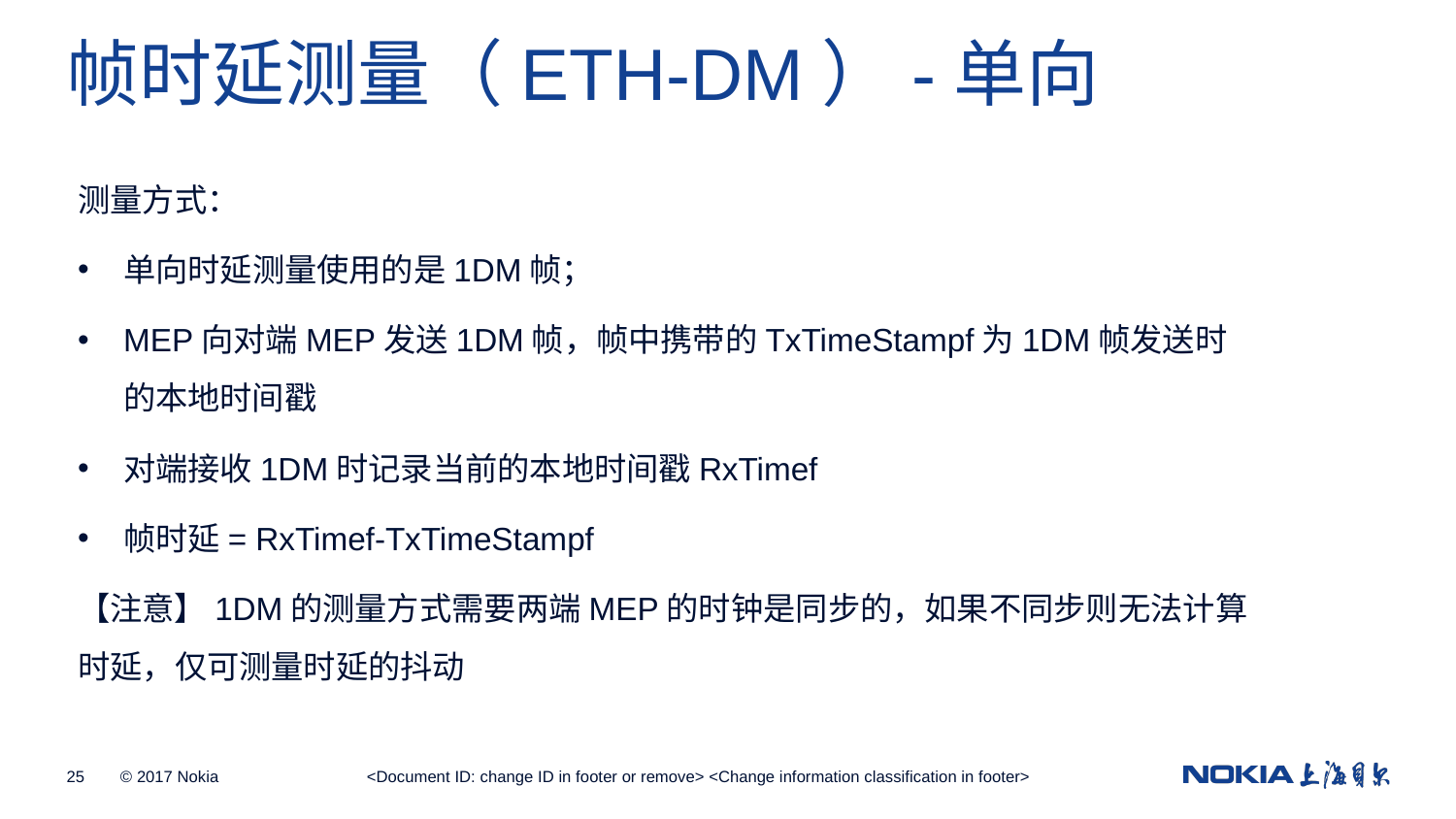

帧时延测量（ETH-DM）-单向
测量方式：
单向时延测量使用的是1DM帧；
MEP向对端MEP发送1DM帧，帧中携带的TxTimeStampf为1DM帧发送时的本地时间戳
对端接收1DM时记录当前的本地时间戳RxTimef
帧时延= RxTimef-TxTimeStampf
【注意】1DM的测量方式需要两端MEP的时钟是同步的，如果不同步则无法计算时延，仅可测量时延的抖动
<Document ID: change ID in footer or remove> <Change information classification in footer>